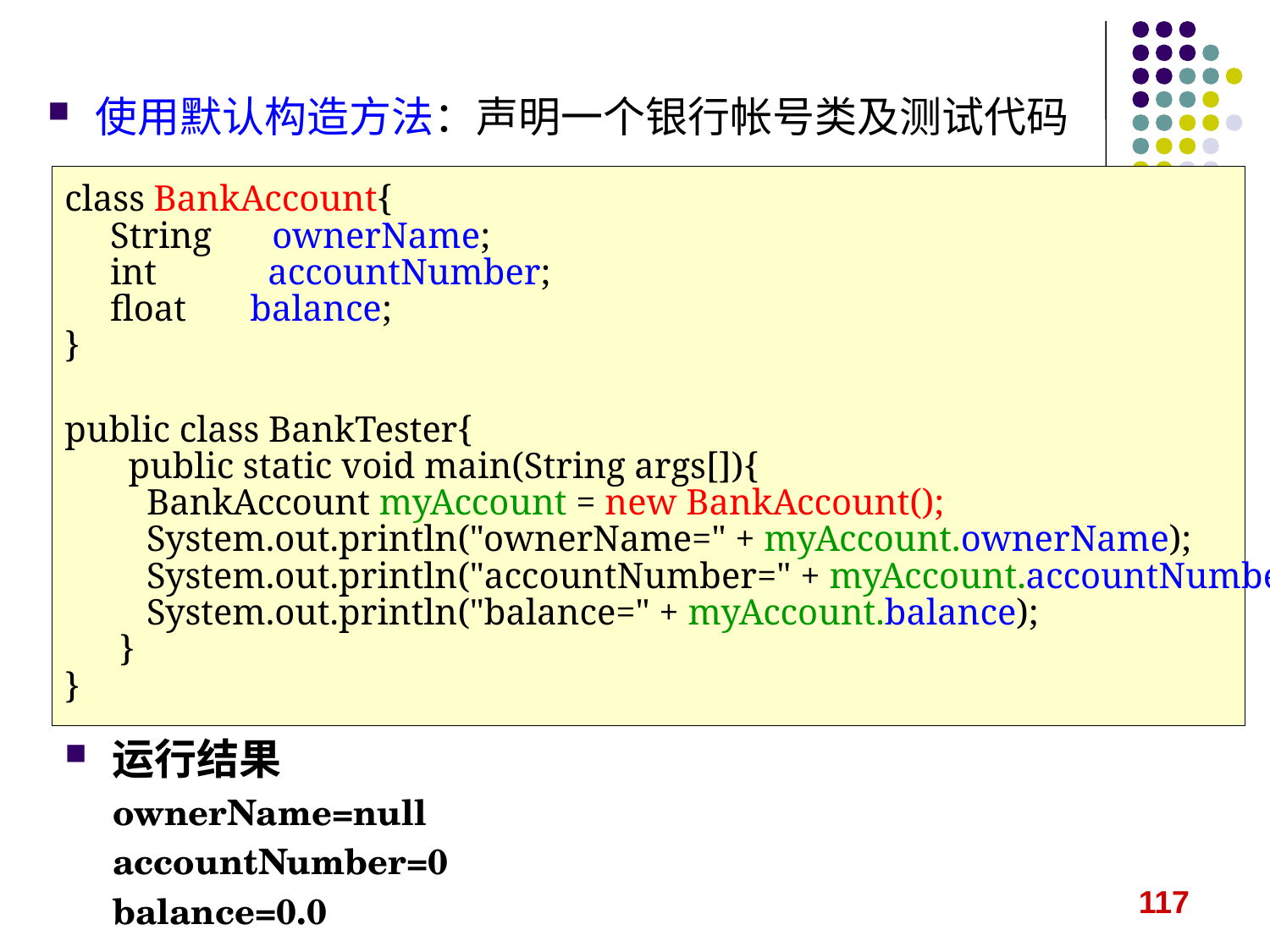

使用默认构造方法：声明一个银行帐号类及测试代码
class BankAccount{
     String　 ownerName;
     int　　   accountNumber;
     float       balance;
}

public class BankTester{
       public static void main(String args[]){
         BankAccount myAccount = new BankAccount();
         System.out.println("ownerName=" + myAccount.ownerName);
         System.out.println("accountNumber=" + myAccount.accountNumber);
         System.out.println("balance=" + myAccount.balance);
      }
}
运行结果
ownerName=null
accountNumber=0
balance=0.0